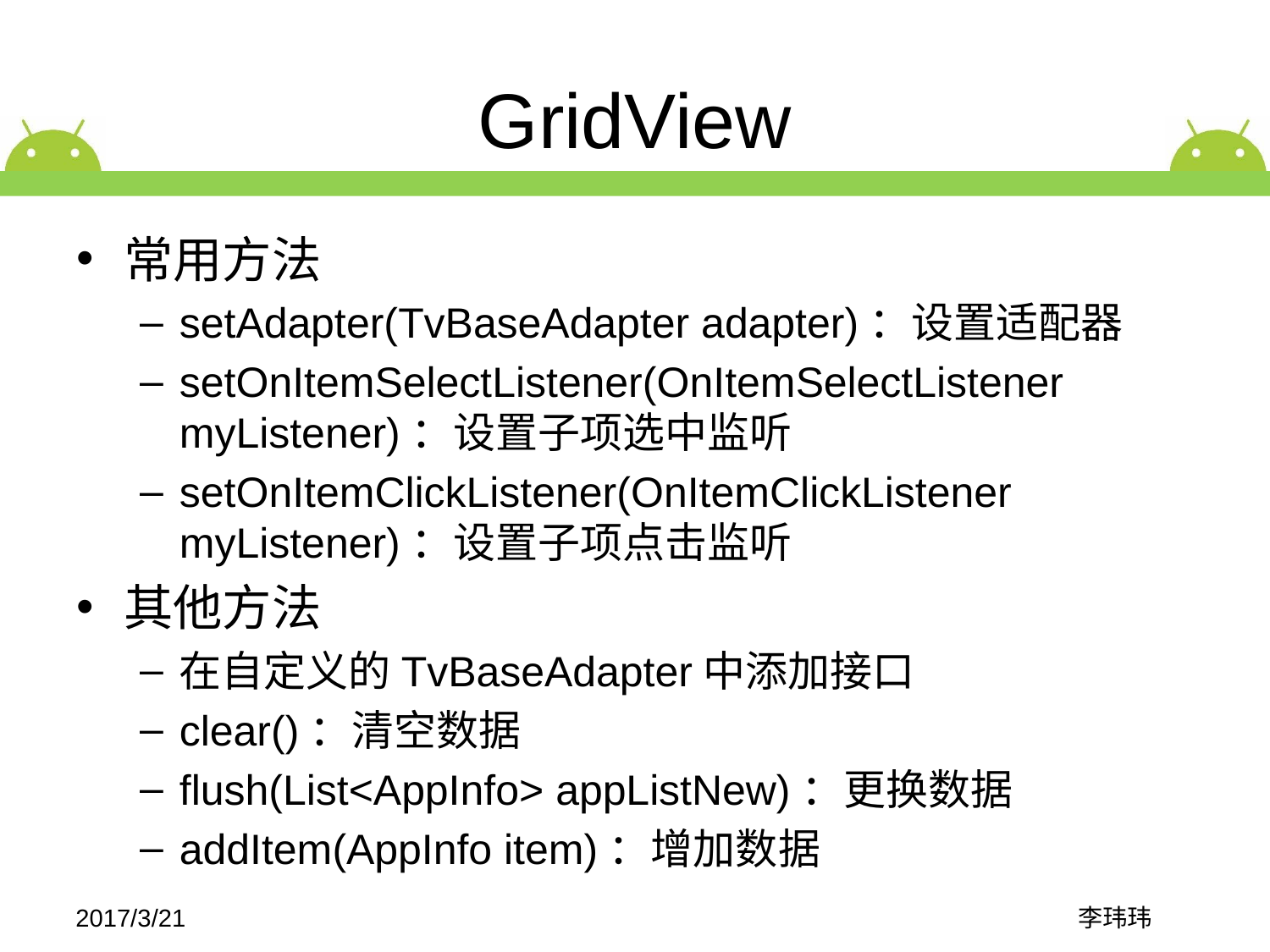

# GridView
常用方法
setAdapter(TvBaseAdapter adapter)：设置适配器
setOnItemSelectListener(OnItemSelectListener myListener)：设置子项选中监听
setOnItemClickListener(OnItemClickListener myListener)：设置子项点击监听
其他方法
在自定义的TvBaseAdapter中添加接口
clear()：清空数据
flush(List<AppInfo> appListNew)：更换数据
addItem(AppInfo item)：增加数据